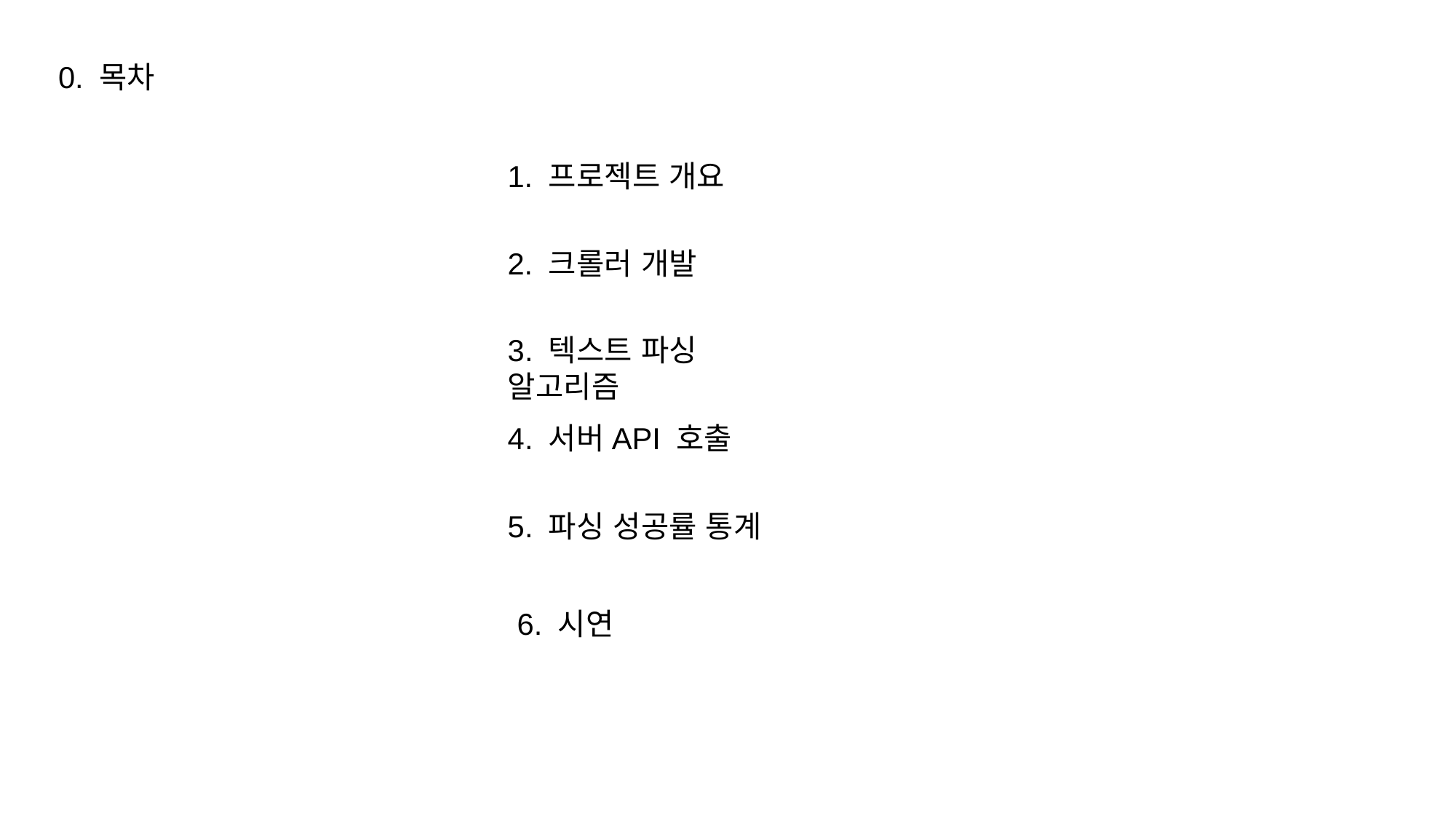

0. 목차
1. 프로젝트 개요
2. 크롤러 개발
3. 텍스트 파싱 알고리즘
4. 서버API 호출
5. 파싱 성공률 통계
6. 시연